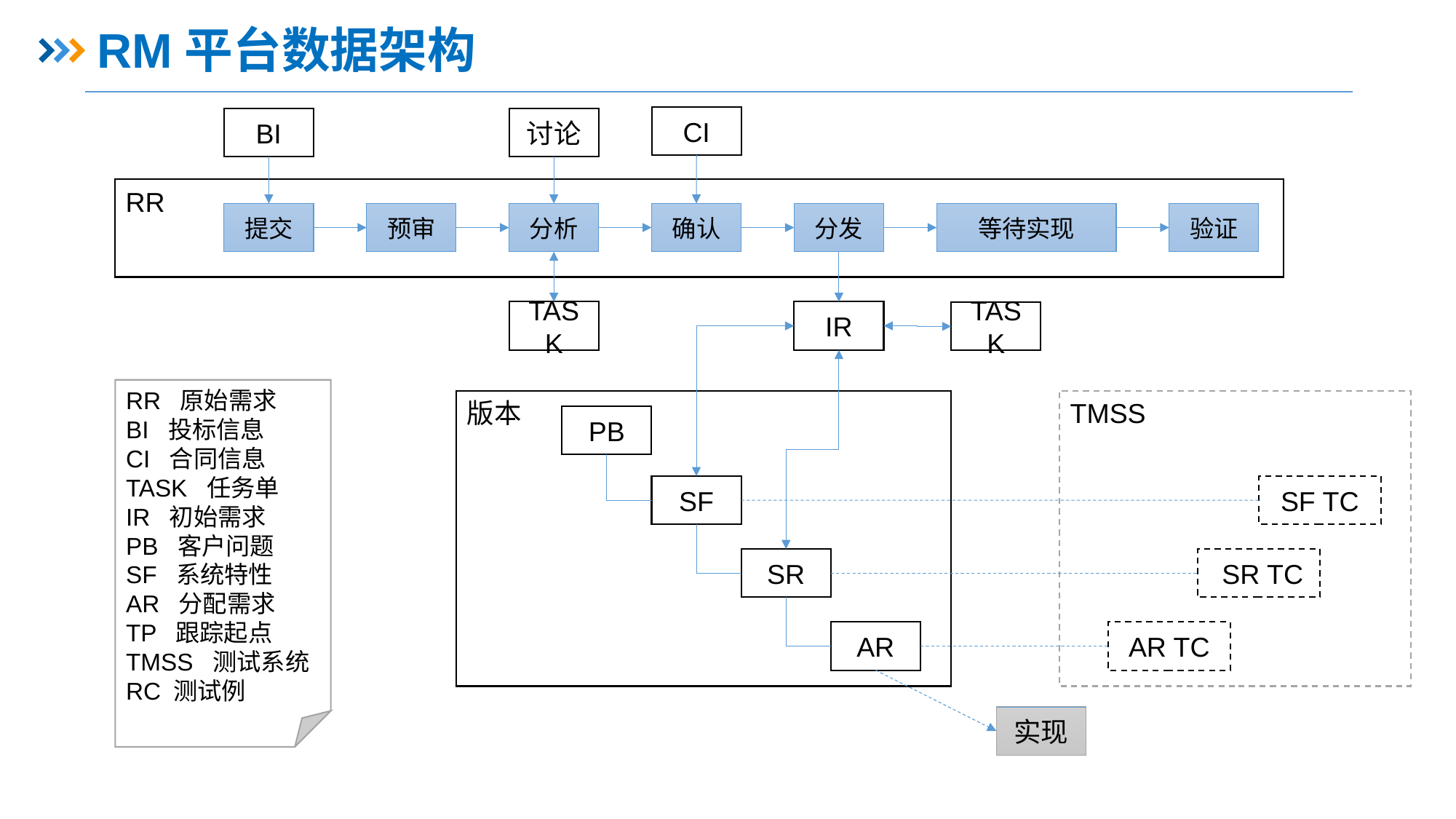

# RM平台数据架构
CI
讨论
BI
RR
验证
分发
等待实现
分析
确认
预审
提交
IR
TASK
TASK
RR  原始需求
BI  投标信息
CI  合同信息
TASK  任务单
IR  初始需求
PB  客户问题
SF  系统特性
AR  分配需求
TP  跟踪起点
TMSS  测试系统
RC 测试例
版本
TMSS
PB
SF
SF TC
 SR TC
SR
AR
AR TC
实现